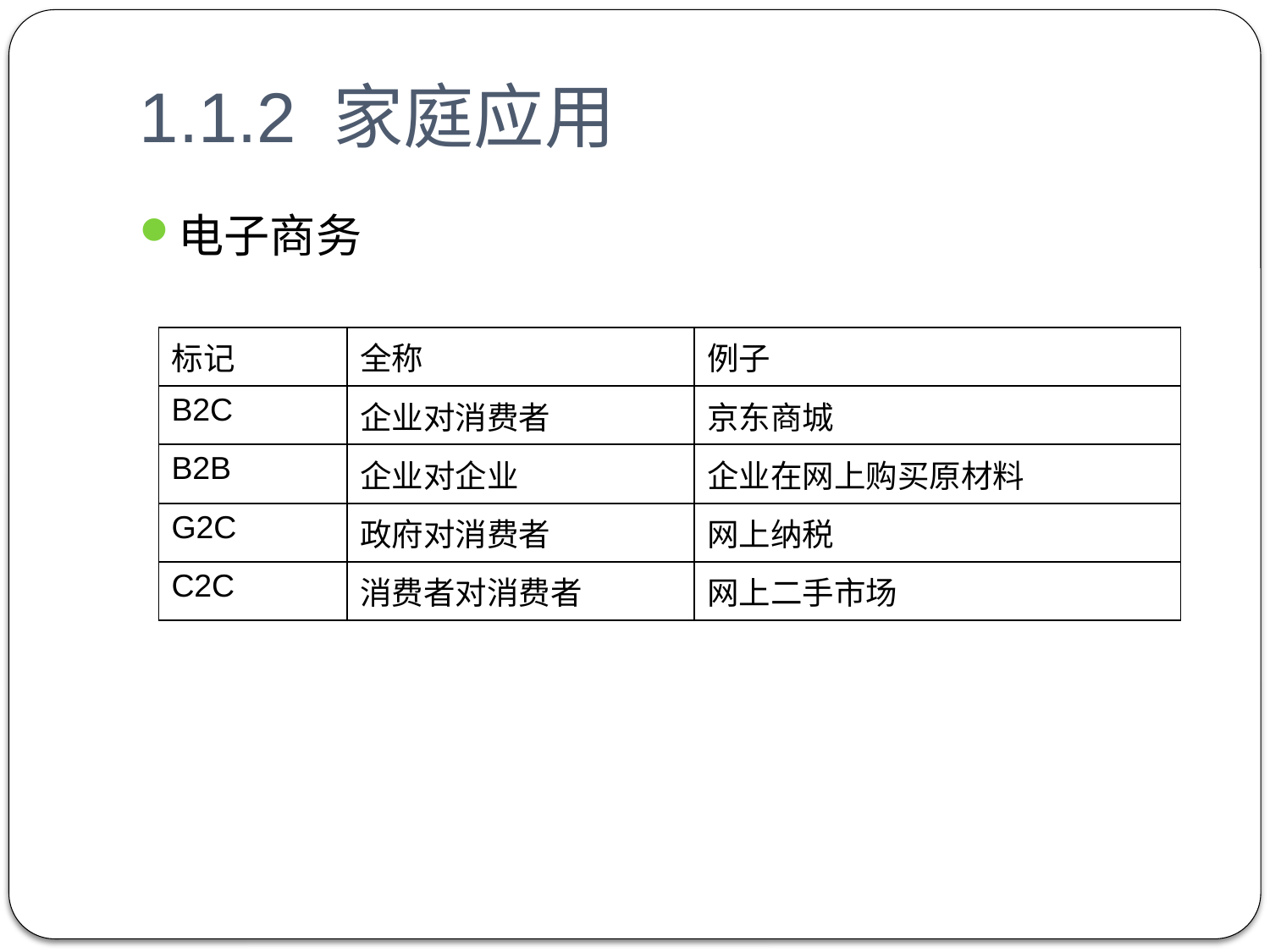

# 1.1.2 家庭应用
电子商务
| 标记 | 全称 | 例子 |
| --- | --- | --- |
| B2C | 企业对消费者 | 京东商城 |
| B2B | 企业对企业 | 企业在网上购买原材料 |
| G2C | 政府对消费者 | 网上纳税 |
| C2C | 消费者对消费者 | 网上二手市场 |